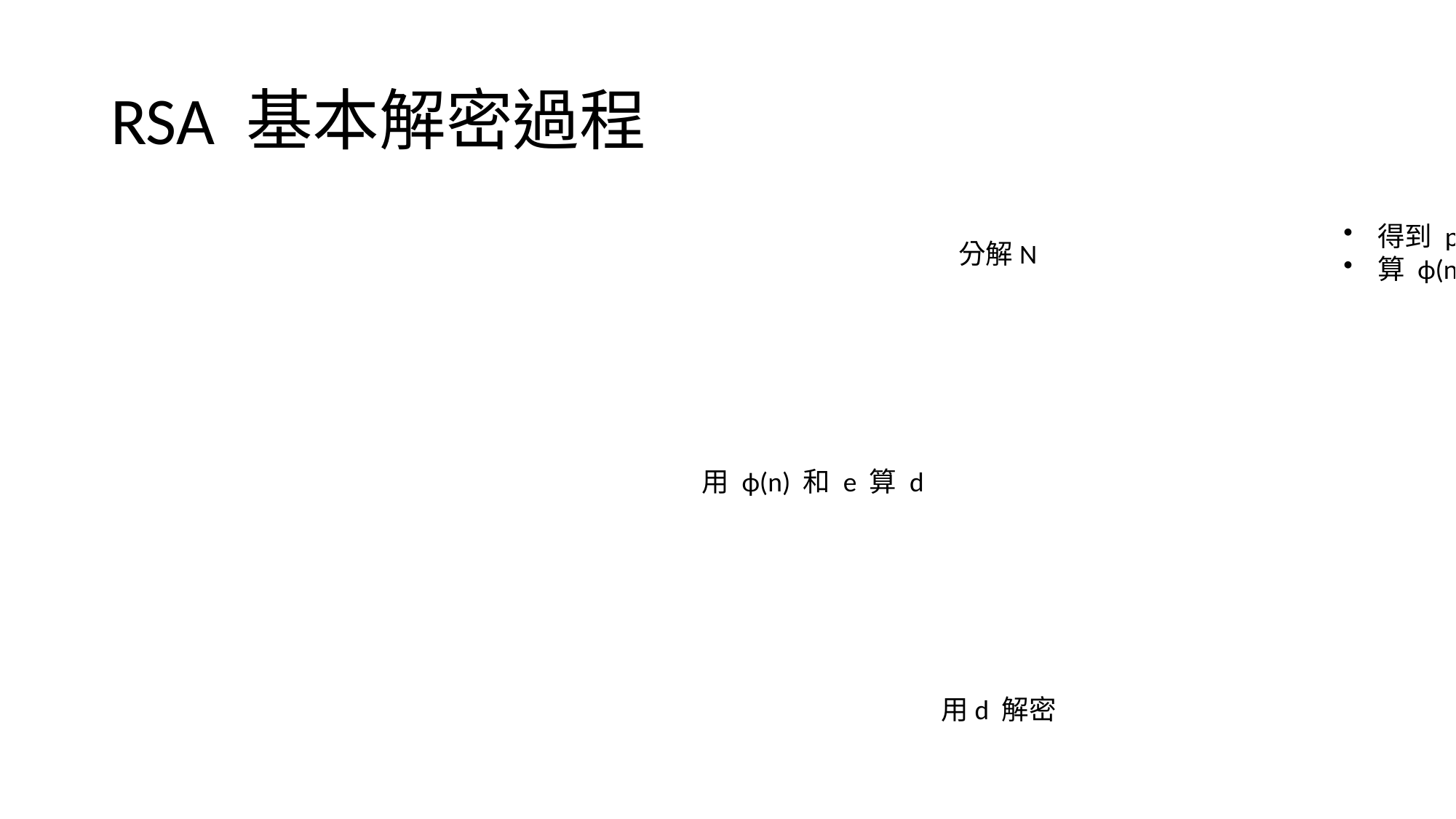

分解N
用 ϕ(n) 和 e 算 d
用d 解密
# RSA 基本解密過程